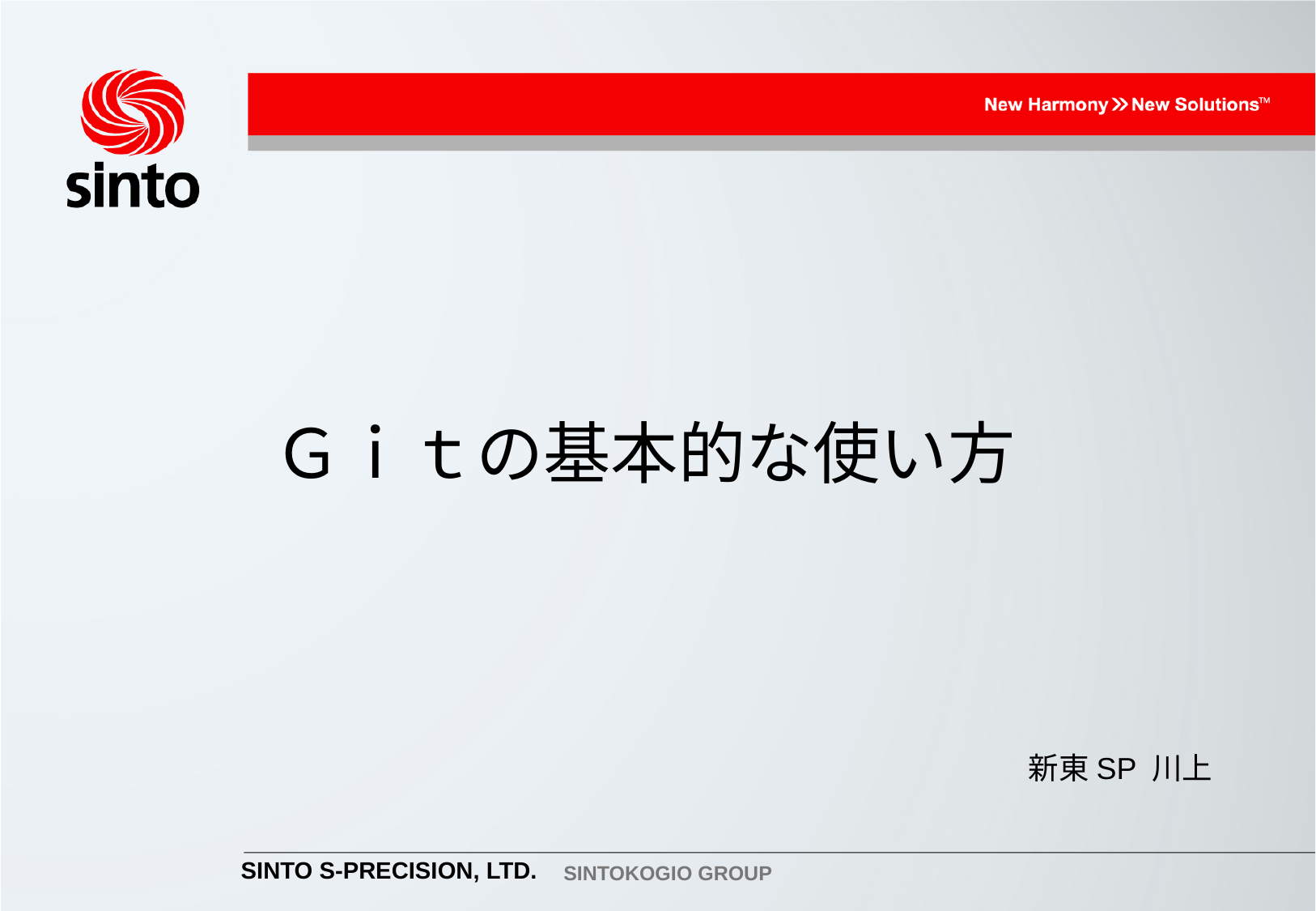

Ｇｉｔの基本的な使い方
新東SP 川上
SINTO S-PRECISION, LTD.
SINTOKOGIO GROUP